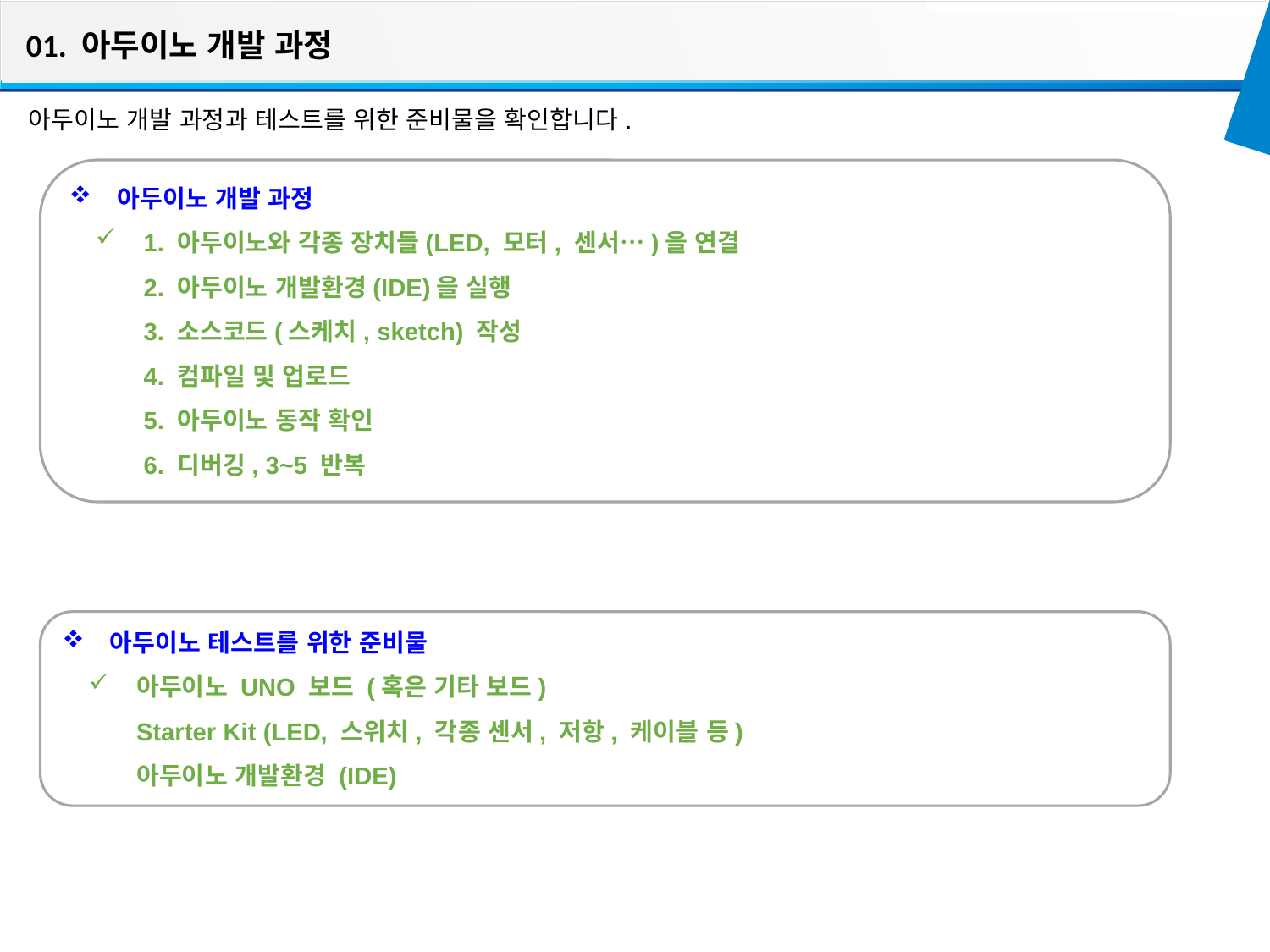

01. 아두이노 개발 과정

아두이노 개발 과정과 테스트를 위한 준비물을 확인합니다.
아두이노 개발 과정
1. 아두이노와 각종 장치들(LED, 모터, 센서…)을 연결
2. 아두이노 개발환경(IDE)을 실행
3. 소스코드(스케치, sketch) 작성
4. 컴파일 및 업로드
5. 아두이노 동작 확인
6. 디버깅, 3~5 반복
아두이노 테스트를 위한 준비물
아두이노 UNO 보드 (혹은 기타 보드)
Starter Kit (LED, 스위치, 각종 센서, 저항, 케이블 등)
아두이노 개발환경 (IDE)